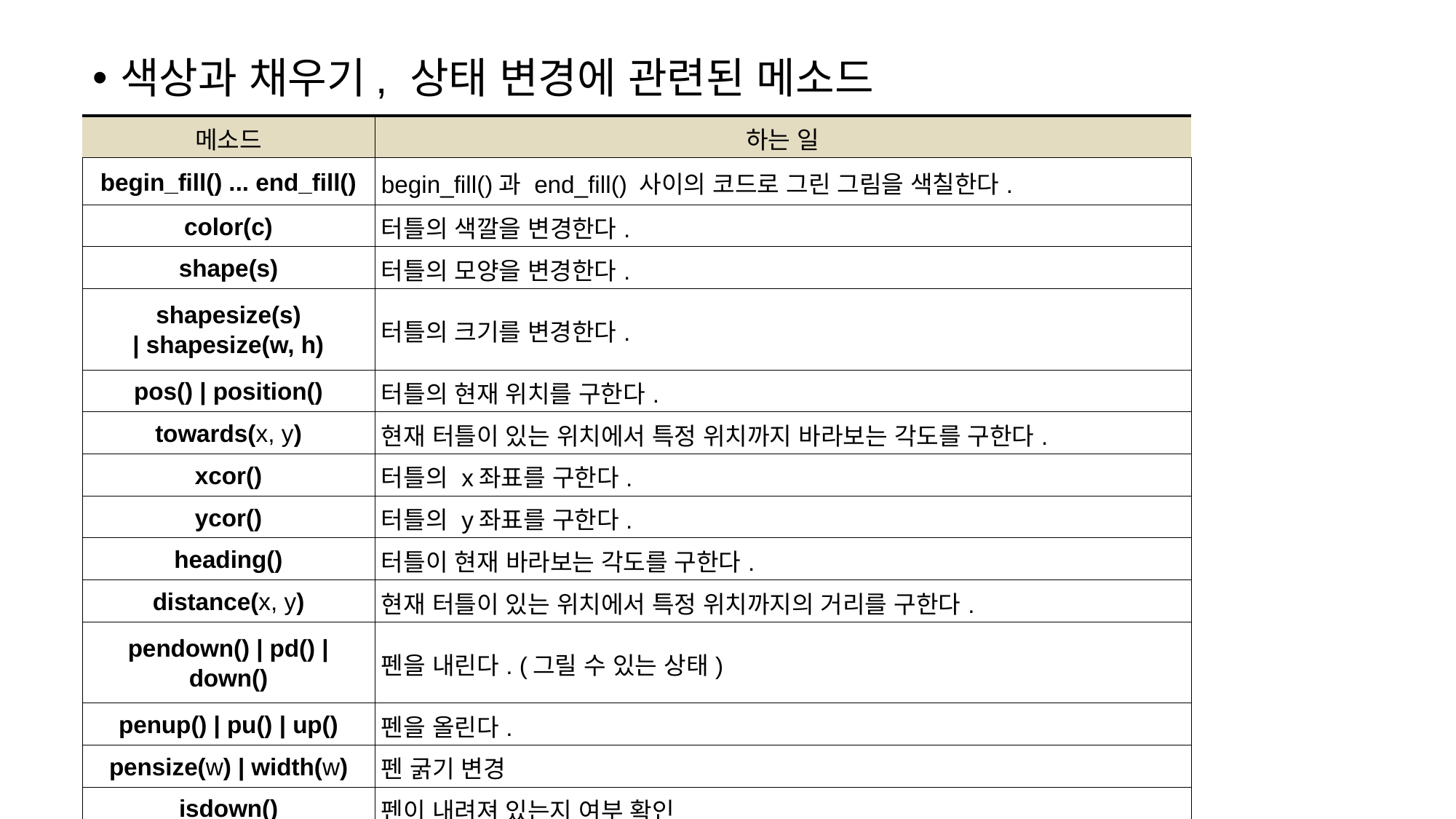

색상과 채우기, 상태 변경에 관련된 메소드

| 메소드 | 하는 일 |
| --- | --- |
| begin\_fill() ... end\_fill() | begin\_fill()과 end\_fill() 사이의 코드로 그린 그림을 색칠한다. |
| color(c) | 터틀의 색깔을 변경한다. |
| shape(s) | 터틀의 모양을 변경한다. |
| shapesize(s) | shapesize(w, h) | 터틀의 크기를 변경한다. |
| pos() | position() | 터틀의 현재 위치를 구한다. |
| towards(x, y) | 현재 터틀이 있는 위치에서 특정 위치까지 바라보는 각도를 구한다. |
| xcor() | 터틀의 x좌표를 구한다. |
| ycor() | 터틀의 y좌표를 구한다. |
| heading() | 터틀이 현재 바라보는 각도를 구한다. |
| distance(x, y) | 현재 터틀이 있는 위치에서 특정 위치까지의 거리를 구한다. |
| pendown() | pd() | down() | 펜을 내린다. (그릴 수 있는 상태) |
| penup() | pu() | up() | 펜을 올린다. |
| pensize(w) | width(w) | 펜 굵기 변경 |
| isdown() | 펜이 내려져 있는지 여부 확인 |